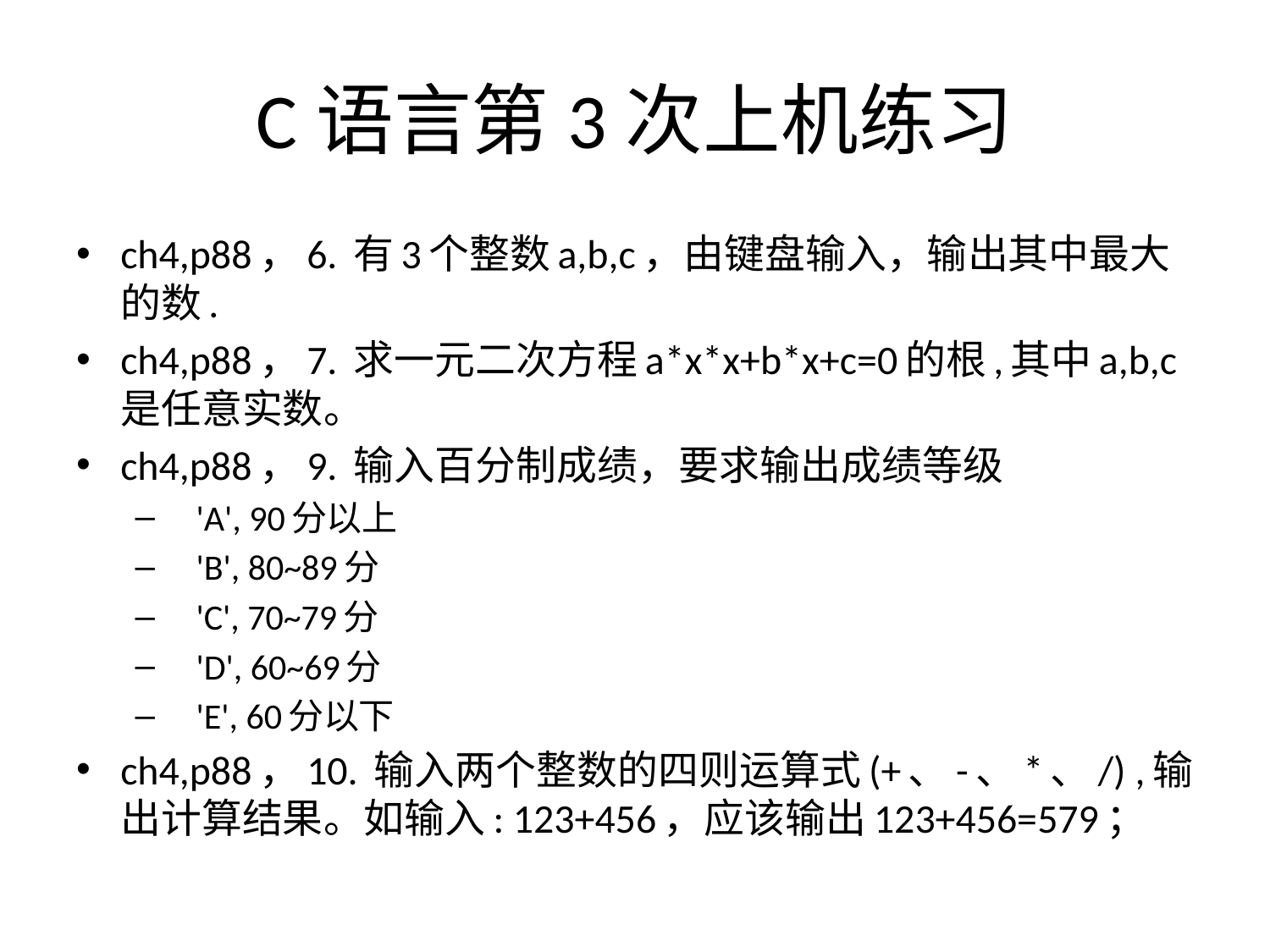

# C语言第3次上机练习
ch4,p88，6. 有3个整数a,b,c，由键盘输入，输出其中最大的数.
ch4,p88，7. 求一元二次方程a*x*x+b*x+c=0的根,其中a,b,c是任意实数。
ch4,p88，9. 输入百分制成绩，要求输出成绩等级
   'A', 90分以上
   'B', 80~89分
   'C', 70~79分
   'D', 60~69分
   'E', 60分以下
ch4,p88，10. 输入两个整数的四则运算式(+、-、*、/) ,输出计算结果。如输入: 123+456，应该输出123+456=579；